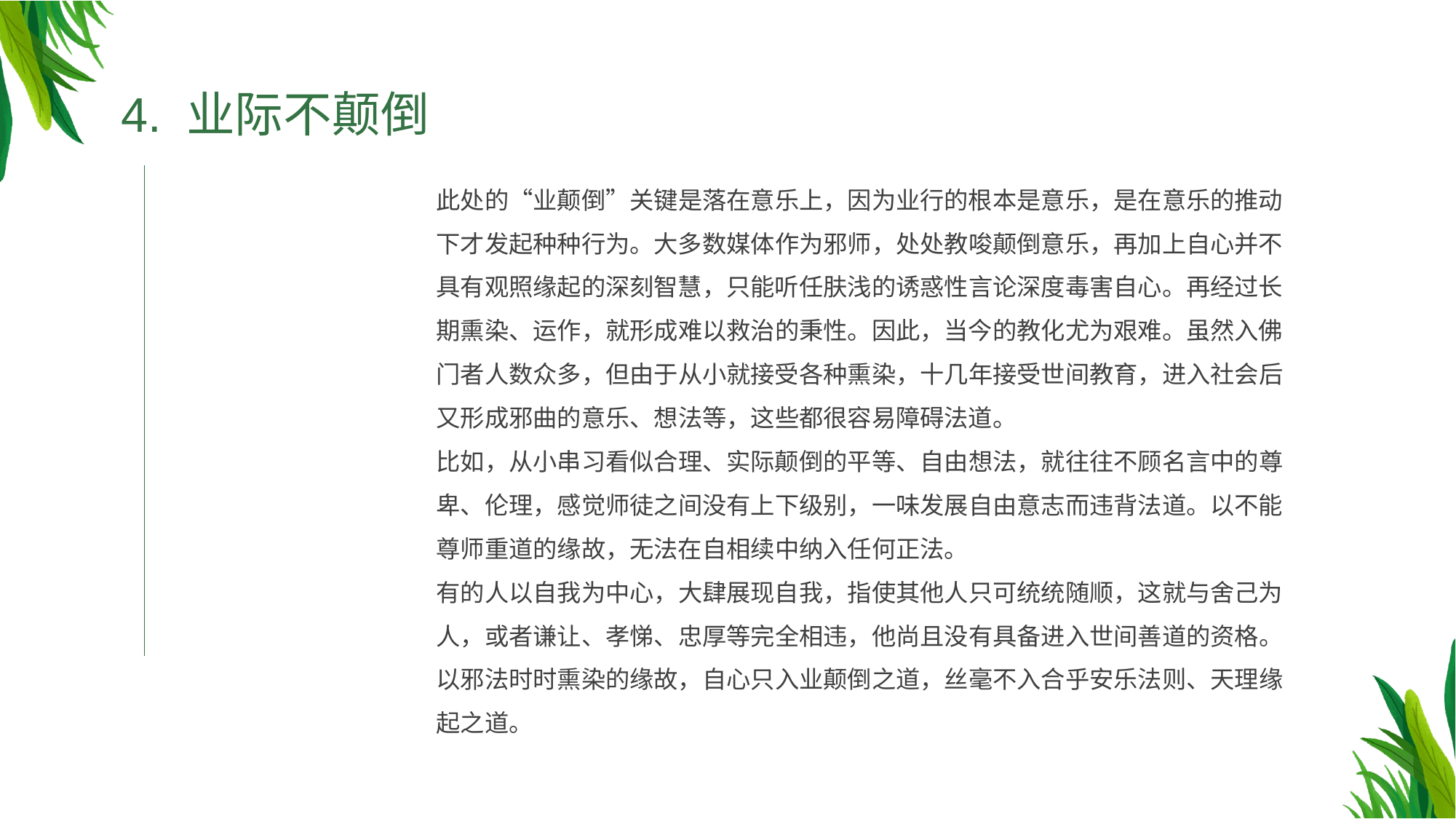

4. 业际不颠倒
此处的“业颠倒”关键是落在意乐上，因为业行的根本是意乐，是在意乐的推动下才发起种种行为。大多数媒体作为邪师，处处教唆颠倒意乐，再加上自心并不具有观照缘起的深刻智慧，只能听任肤浅的诱惑性言论深度毒害自心。再经过长期熏染、运作，就形成难以救治的秉性。因此，当今的教化尤为艰难。虽然入佛门者人数众多，但由于从小就接受各种熏染，十几年接受世间教育，进入社会后又形成邪曲的意乐、想法等，这些都很容易障碍法道。
比如，从小串习看似合理、实际颠倒的平等、自由想法，就往往不顾名言中的尊卑、伦理，感觉师徒之间没有上下级别，一味发展自由意志而违背法道。以不能尊师重道的缘故，无法在自相续中纳入任何正法。
有的人以自我为中心，大肆展现自我，指使其他人只可统统随顺，这就与舍己为人，或者谦让、孝悌、忠厚等完全相违，他尚且没有具备进入世间善道的资格。以邪法时时熏染的缘故，自心只入业颠倒之道，丝毫不入合乎安乐法则、天理缘起之道。